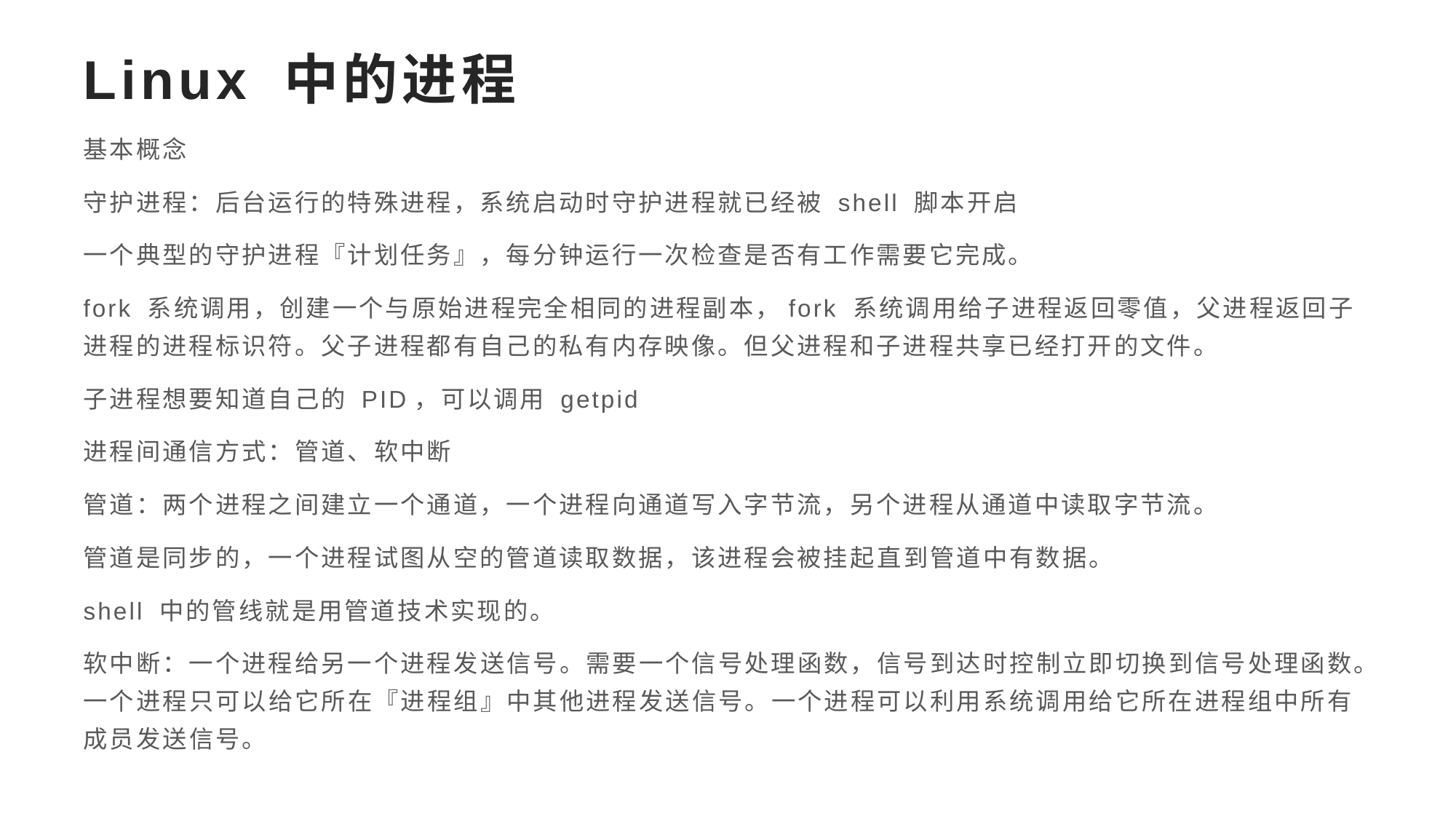

# Linux 中的进程
基本概念
守护进程：后台运行的特殊进程，系统启动时守护进程就已经被 shell 脚本开启
一个典型的守护进程『计划任务』，每分钟运行一次检查是否有工作需要它完成。
fork 系统调用，创建一个与原始进程完全相同的进程副本，fork 系统调用给子进程返回零值，父进程返回子进程的进程标识符。父子进程都有自己的私有内存映像。但父进程和子进程共享已经打开的文件。
子进程想要知道自己的 PID，可以调用 getpid
进程间通信方式：管道、软中断
管道：两个进程之间建立一个通道，一个进程向通道写入字节流，另个进程从通道中读取字节流。
管道是同步的，一个进程试图从空的管道读取数据，该进程会被挂起直到管道中有数据。
shell 中的管线就是用管道技术实现的。
软中断：一个进程给另一个进程发送信号。需要一个信号处理函数，信号到达时控制立即切换到信号处理函数。一个进程只可以给它所在『进程组』中其他进程发送信号。一个进程可以利用系统调用给它所在进程组中所有成员发送信号。